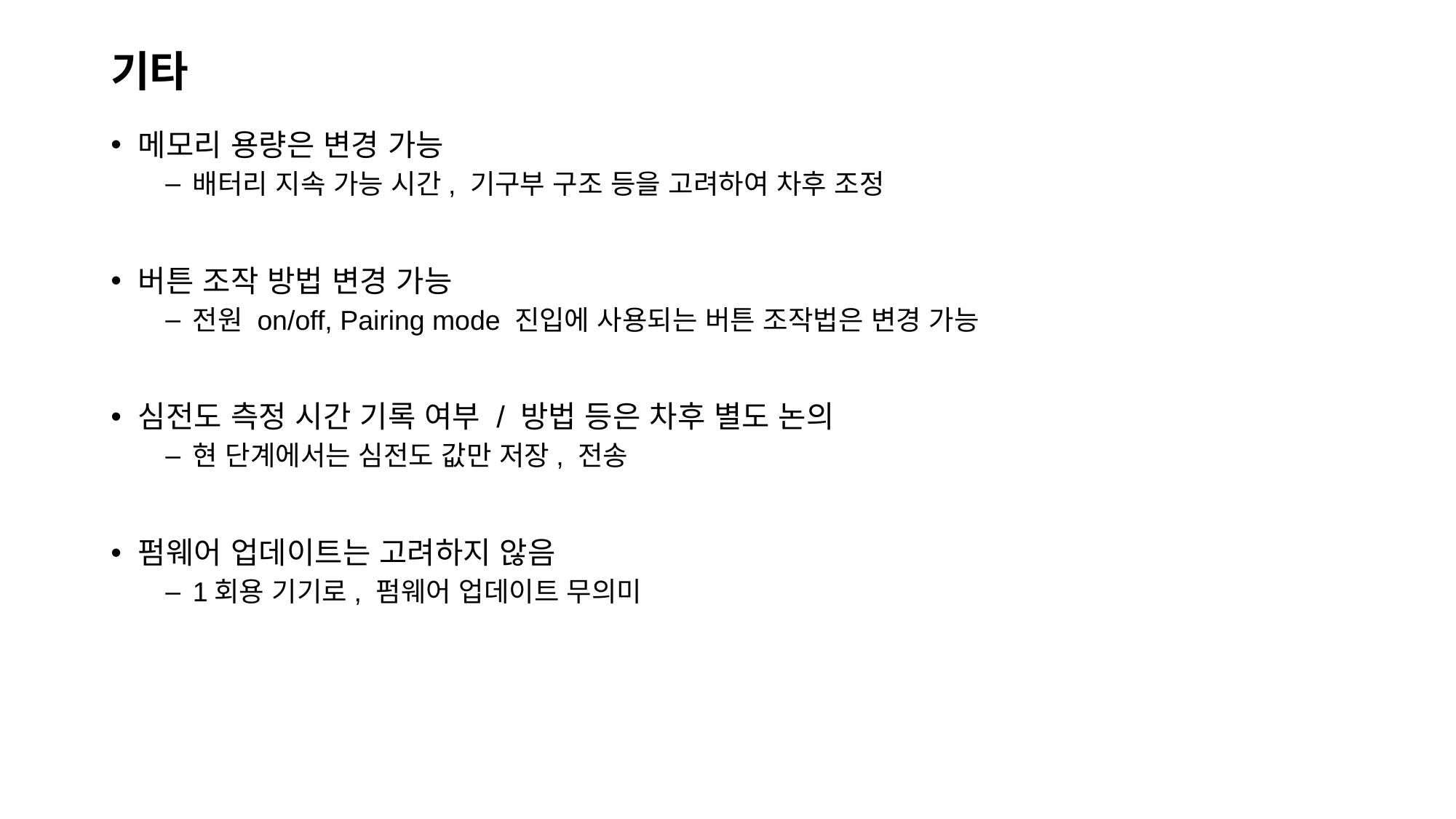

# 기타
메모리 용량은 변경 가능
배터리 지속 가능 시간, 기구부 구조 등을 고려하여 차후 조정

버튼 조작 방법 변경 가능
전원 on/off, Pairing mode 진입에 사용되는 버튼 조작법은 변경 가능

심전도 측정 시간 기록 여부 / 방법 등은 차후 별도 논의
현 단계에서는 심전도 값만 저장, 전송

펌웨어 업데이트는 고려하지 않음
1회용 기기로, 펌웨어 업데이트 무의미